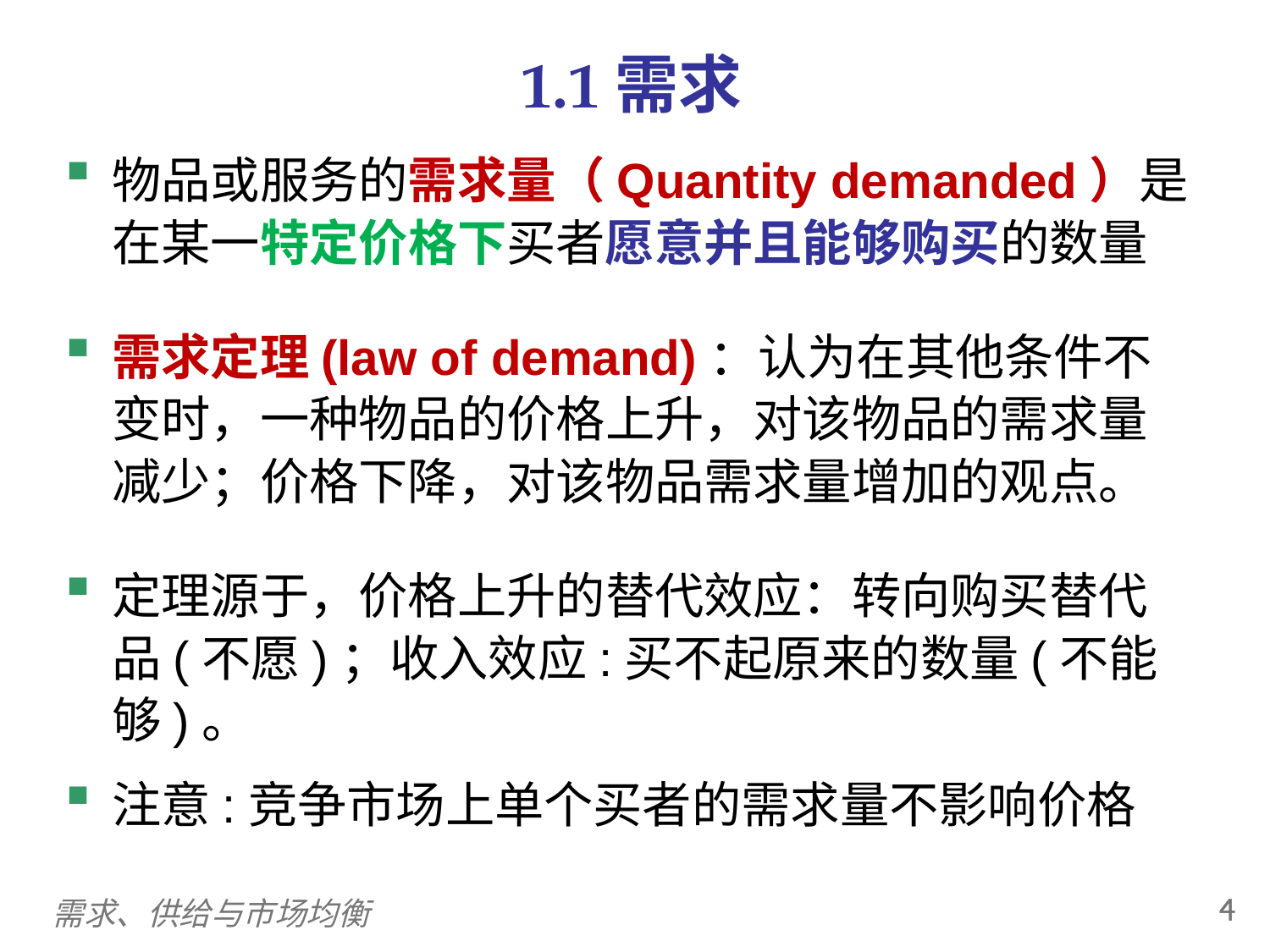

1.1需求
物品或服务的需求量（Quantity demanded）是在某一特定价格下买者愿意并且能够购买的数量

需求定理(law of demand)：认为在其他条件不变时，一种物品的价格上升，对该物品的需求量减少；价格下降，对该物品需求量增加的观点。

定理源于，价格上升的替代效应：转向购买替代品(不愿)；收入效应:买不起原来的数量(不能够)。
注意:竞争市场上单个买者的需求量不影响价格
0
4
需求、供给与市场均衡